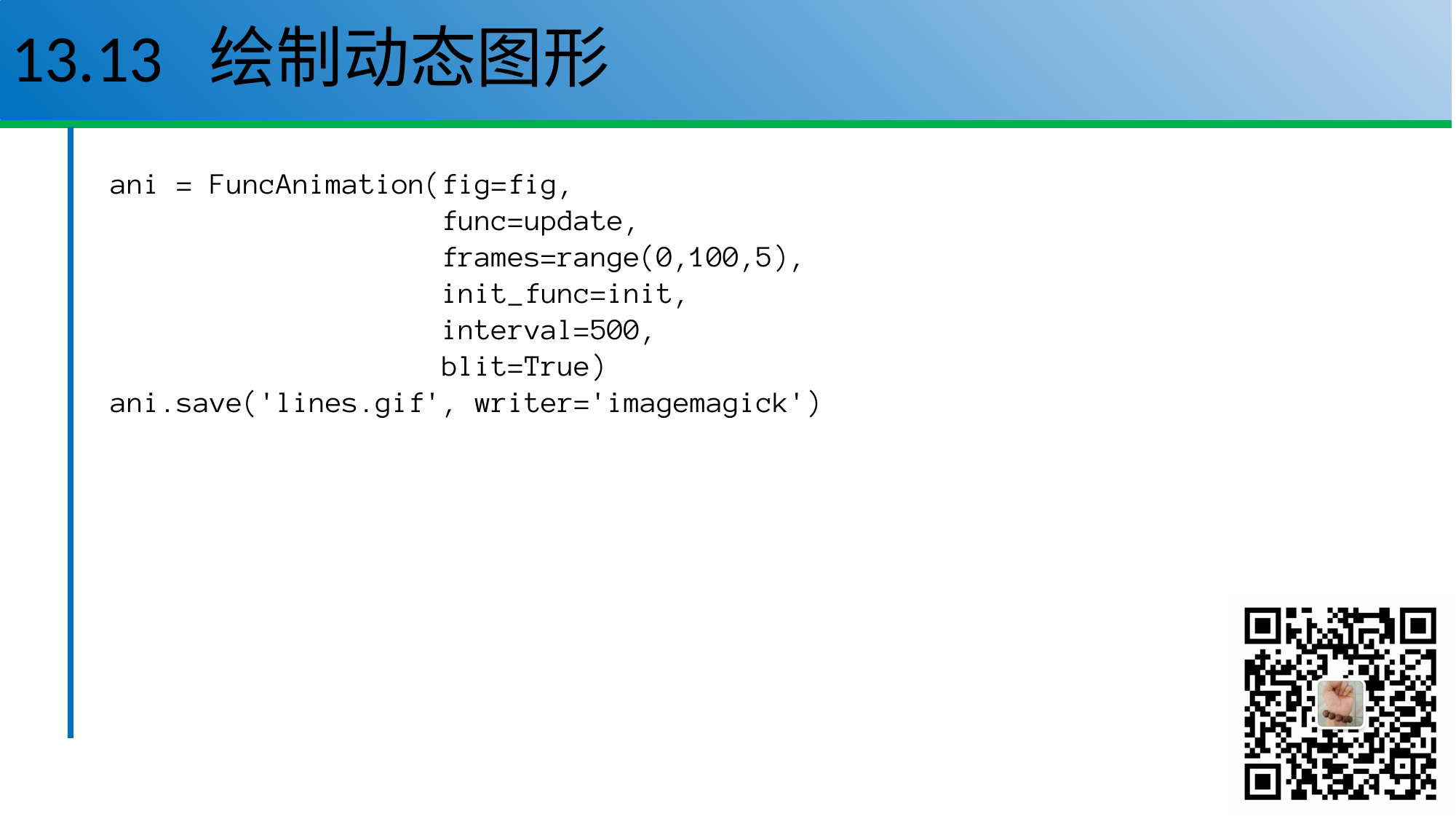

# 13.13  绘制动态图形
ani = FuncAnimation(fig=fig,
                    func=update,
                    frames=range(0,100,5),
                    init_func=init,
                    interval=500,
                    blit=True)
ani.save('lines.gif', writer='imagemagick')
64